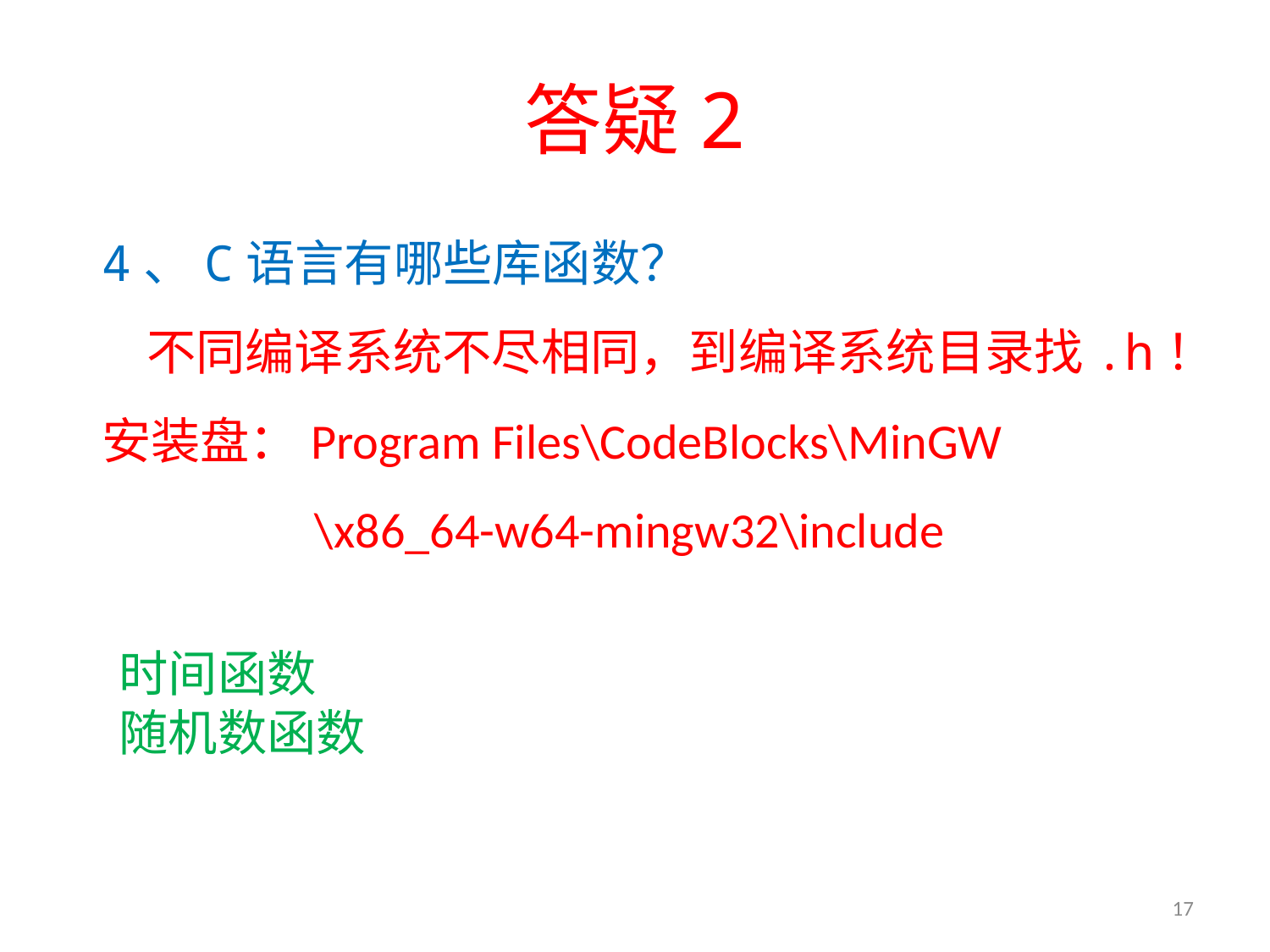

# 答疑2
4、C语言有哪些库函数？
   不同编译系统不尽相同，到编译系统目录找.h！
安装盘：Program Files\CodeBlocks\MinGW
                   \x86_64-w64-mingw32\include
时间函数
随机数函数
17